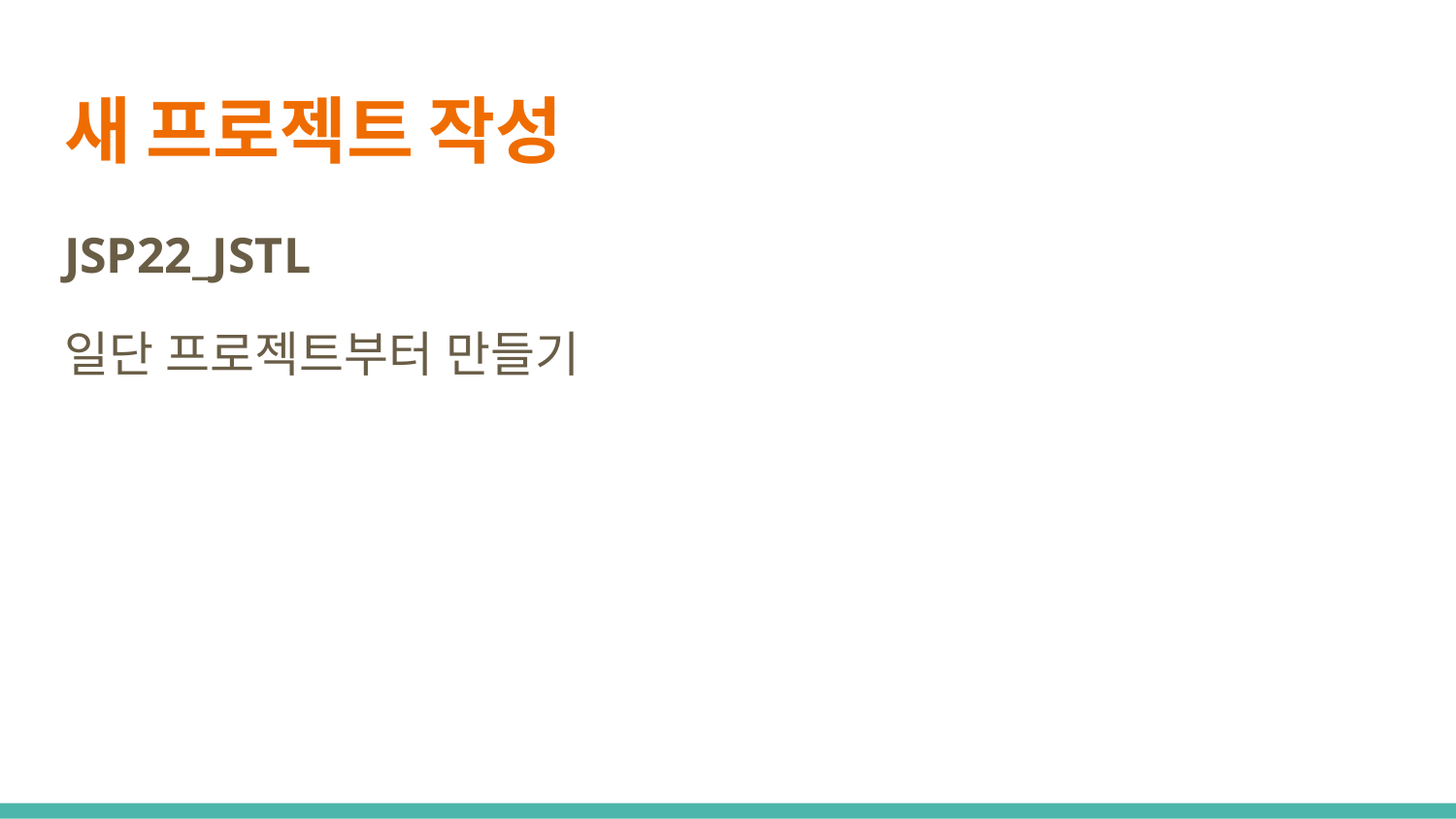

# 새 프로젝트 작성
JSP22_JSTL
일단 프로젝트부터 만들기